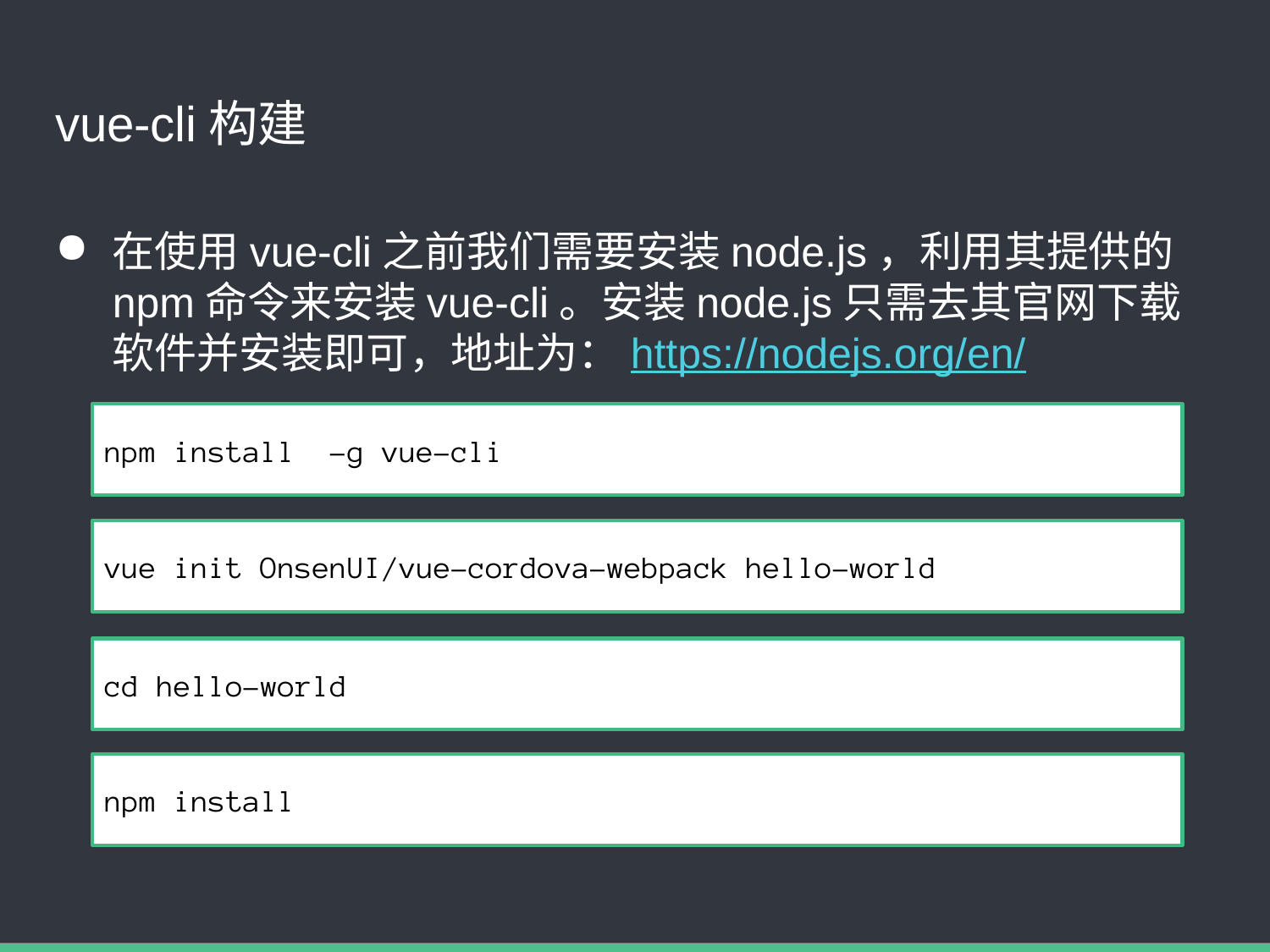

# vue-cli构建
在使用vue-cli之前我们需要安装node.js，利用其提供的npm命令来安装vue-cli。安装node.js只需去其官网下载软件并安装即可，地址为：https://nodejs.org/en/
npm install  -g vue-cli
vue init OnsenUI/vue-cordova-webpack hello-world
cd hello-world
npm install